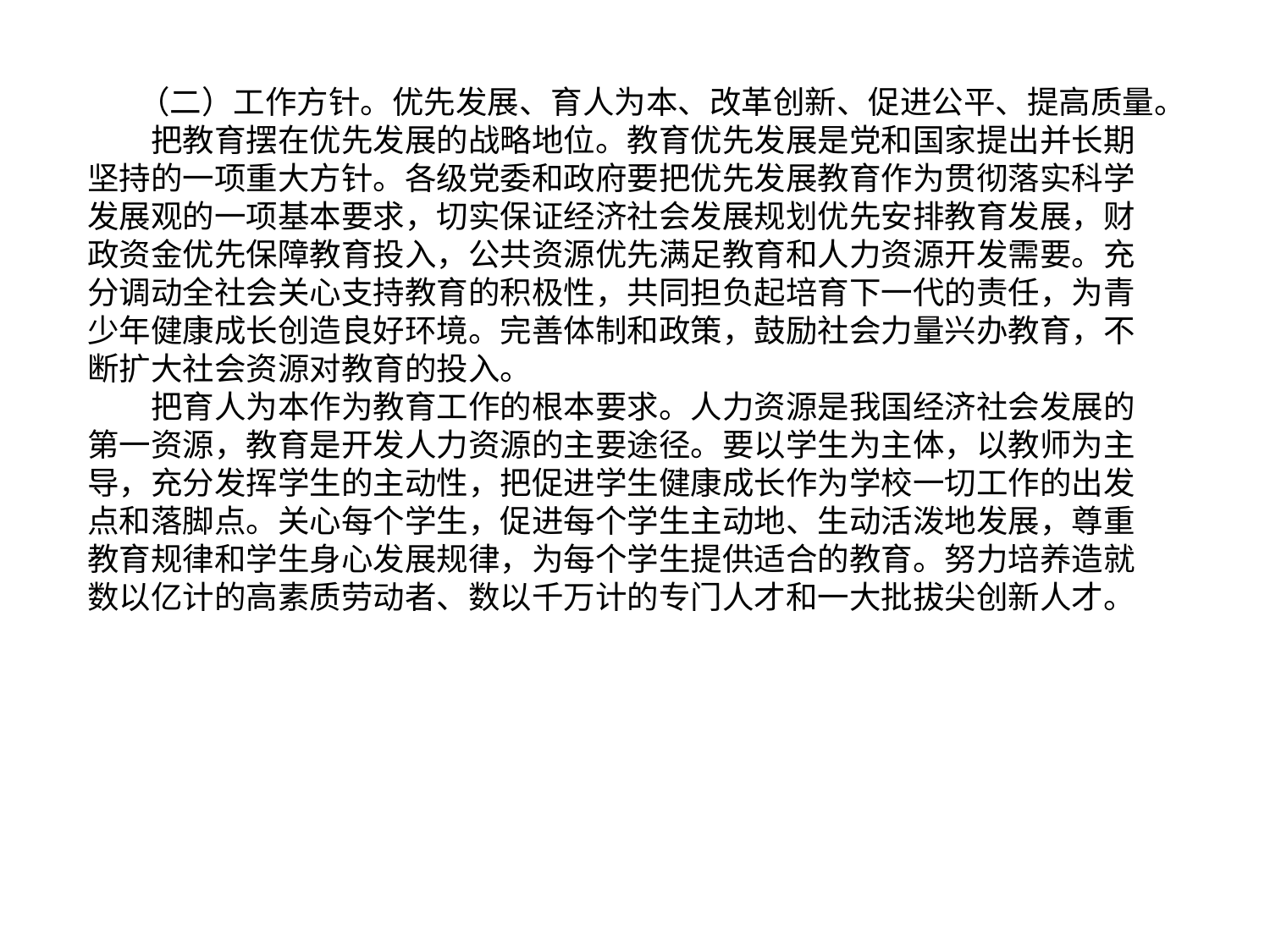

（二）工作方针。优先发展、育人为本、改革创新、促进公平、提高质量。
　　把教育摆在优先发展的战略地位。教育优先发展是党和国家提出并长期坚持的一项重大方针。各级党委和政府要把优先发展教育作为贯彻落实科学发展观的一项基本要求，切实保证经济社会发展规划优先安排教育发展，财政资金优先保障教育投入，公共资源优先满足教育和人力资源开发需要。充分调动全社会关心支持教育的积极性，共同担负起培育下一代的责任，为青少年健康成长创造良好环境。完善体制和政策，鼓励社会力量兴办教育，不断扩大社会资源对教育的投入。
　　把育人为本作为教育工作的根本要求。人力资源是我国经济社会发展的第一资源，教育是开发人力资源的主要途径。要以学生为主体，以教师为主导，充分发挥学生的主动性，把促进学生健康成长作为学校一切工作的出发点和落脚点。关心每个学生，促进每个学生主动地、生动活泼地发展，尊重教育规律和学生身心发展规律，为每个学生提供适合的教育。努力培养造就数以亿计的高素质劳动者、数以千万计的专门人才和一大批拔尖创新人才。